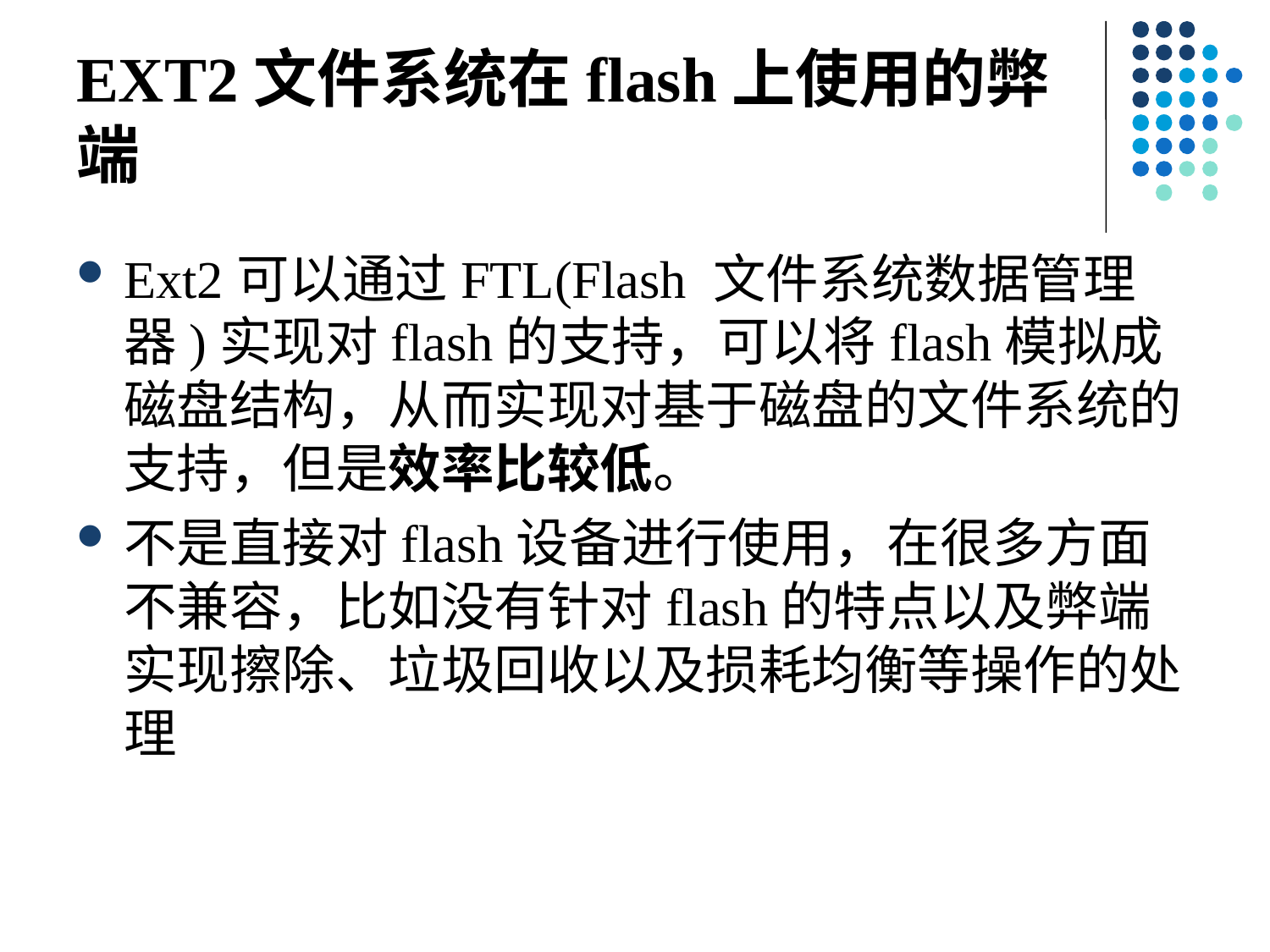

# EXT2文件系统在flash上使用的弊端
Ext2可以通过FTL(Flash 文件系统数据管理器)实现对flash的支持，可以将flash模拟成磁盘结构，从而实现对基于磁盘的文件系统的支持，但是效率比较低。
不是直接对flash设备进行使用，在很多方面不兼容，比如没有针对flash的特点以及弊端实现擦除、垃圾回收以及损耗均衡等操作的处理